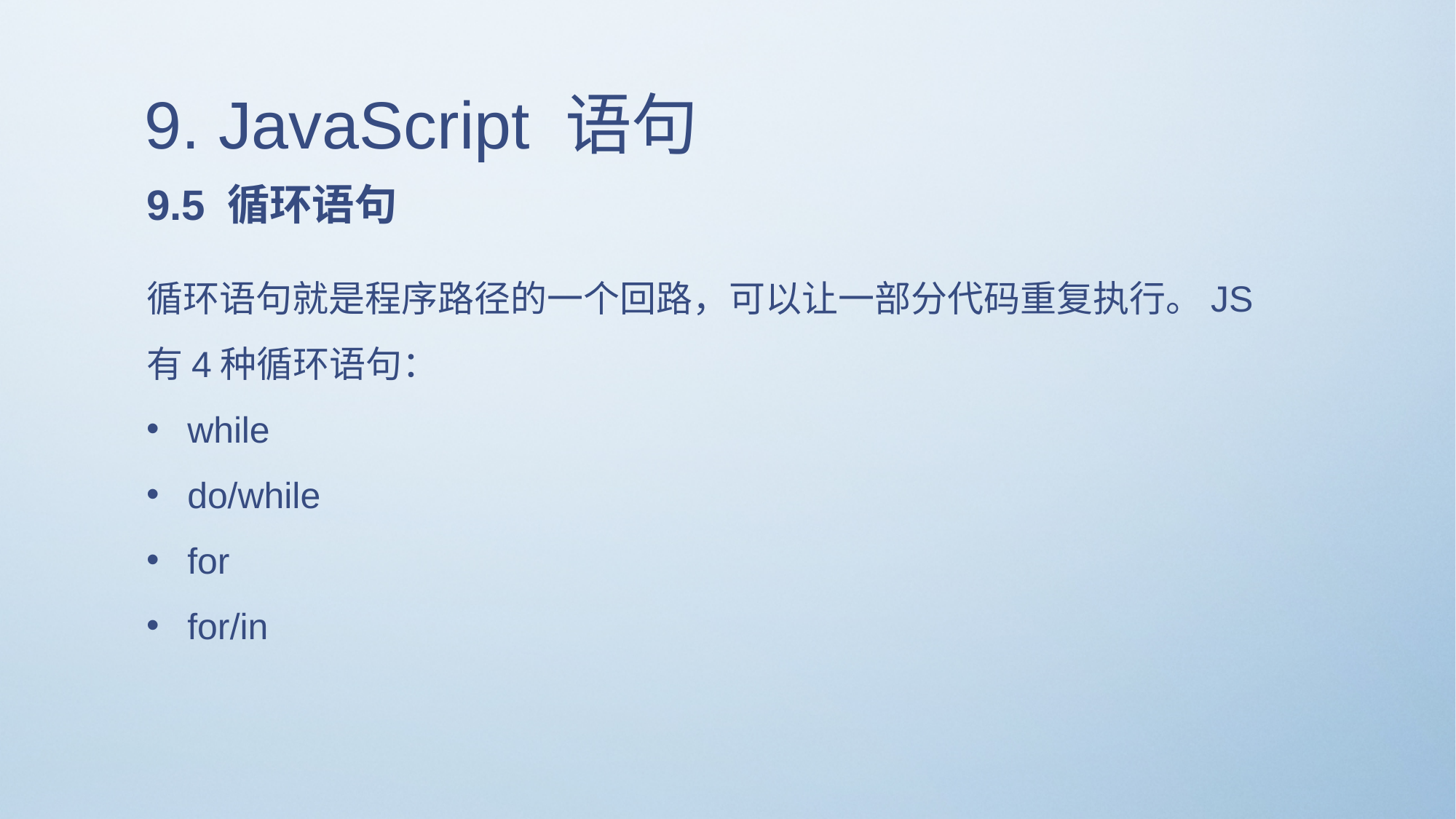

9. JavaScript 语句
9.5 循环语句
循环语句就是程序路径的一个回路，可以让一部分代码重复执行。JS有4种循环语句：
while
do/while
for
for/in